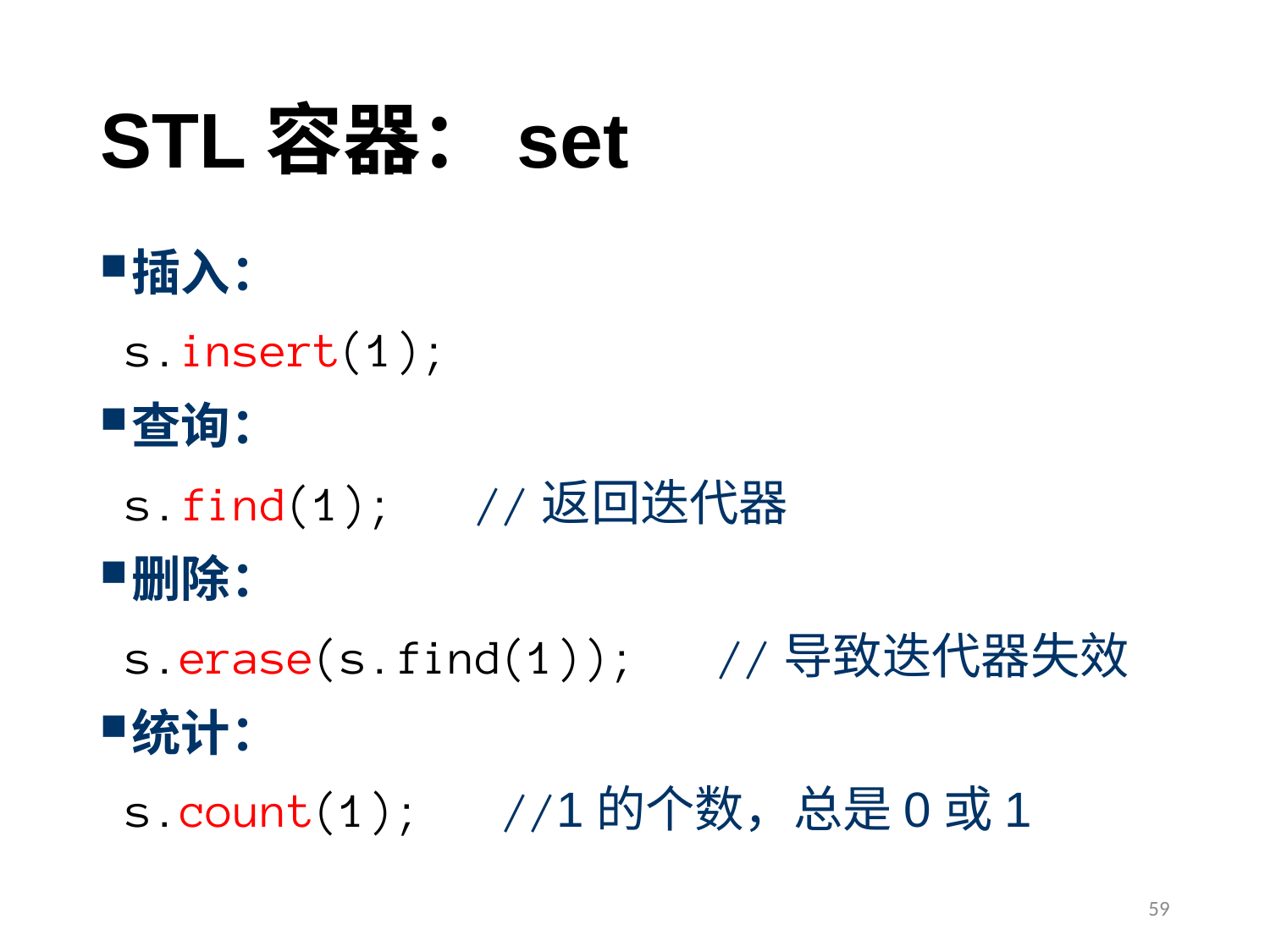

# STL容器：set
插入：
 s.insert(1);
查询：
 s.find(1);   //返回迭代器
删除：
 s.erase(s.find(1));   //导致迭代器失效
统计：
 s.count(1);   //1的个数，总是0或1

59